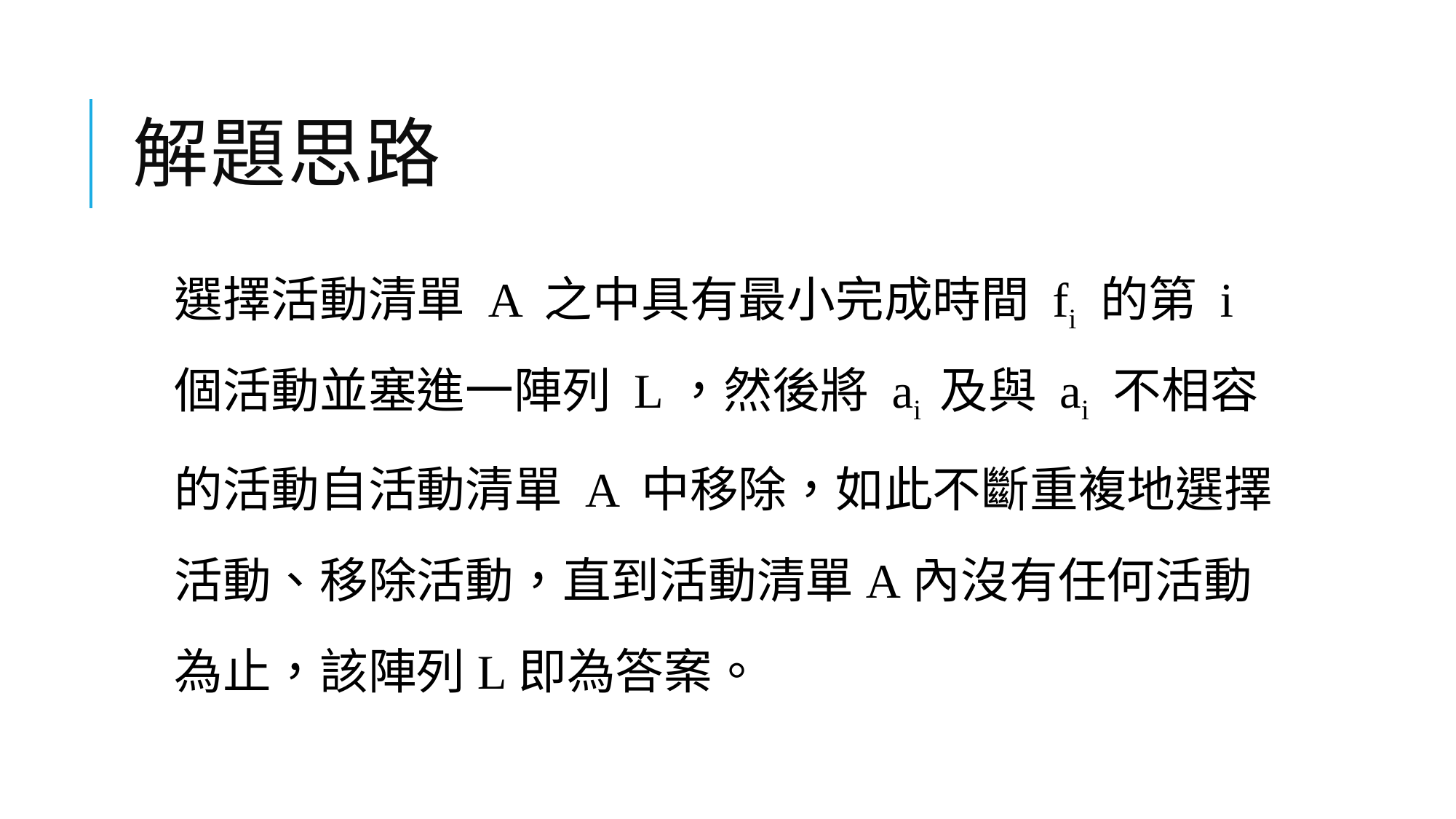

# 解題思路
選擇活動清單 A 之中具有最小完成時間 fi 的第 i 個活動並塞進一陣列 L，然後將 ai 及與 ai 不相容的活動自活動清單 A 中移除，如此不斷重複地選擇活動、移除活動，直到活動清單A內沒有任何活動為止，該陣列L即為答案。